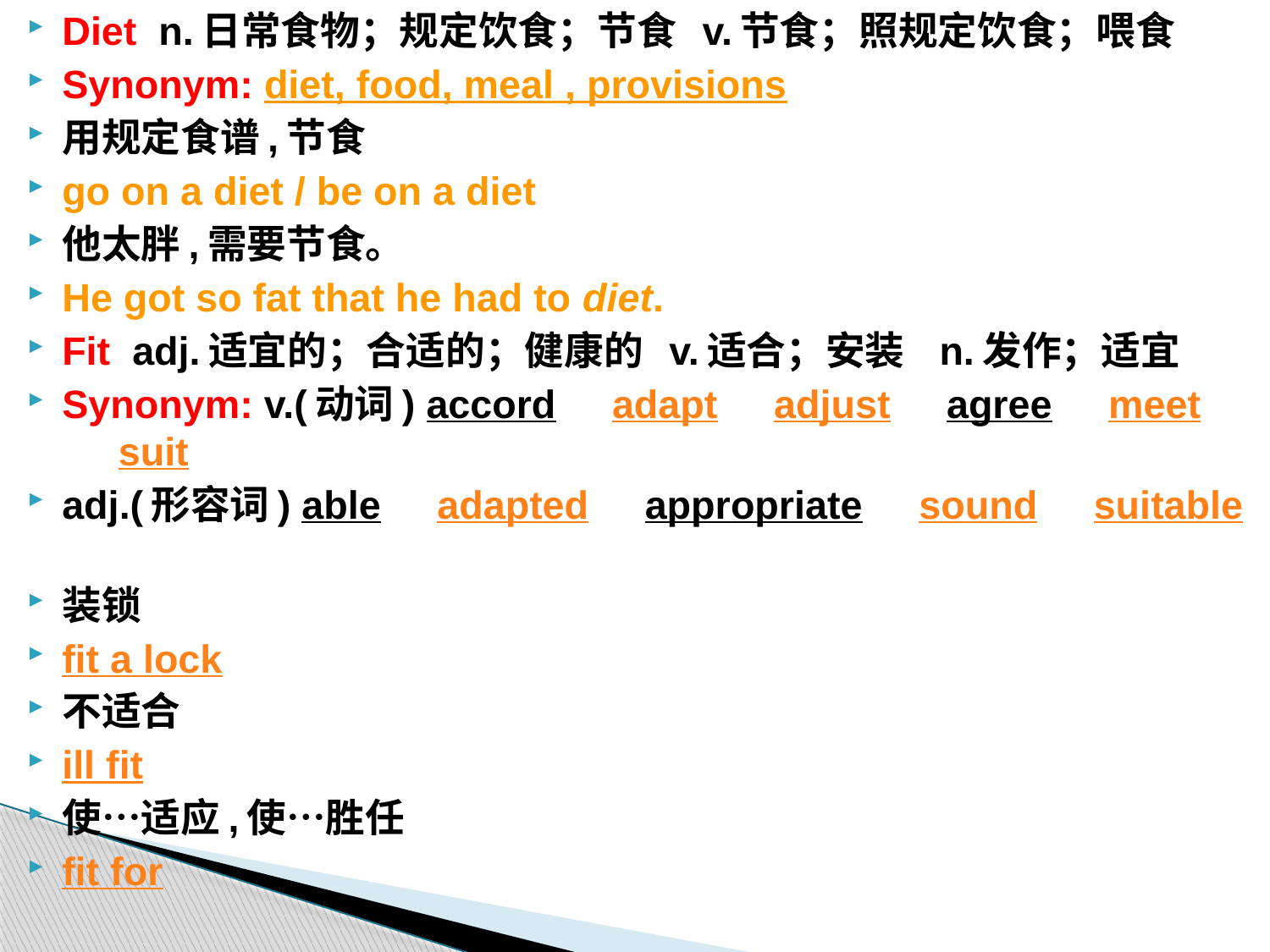

Diet  n.日常食物；规定饮食；节食  v.节食；照规定饮食；喂食
Synonym: diet, food, meal , provisions
用规定食谱,节食
go on a diet / be on a diet
他太胖,需要节食。
He got so fat that he had to diet.
Fit  adj.适宜的；合适的；健康的  v.适合；安装   n.发作；适宜
Synonym: v.(动词) accord　 adapt　 adjust　 agree　 meet　 　 suit
adj.(形容词) able　 adapted　 appropriate　 sound　 suitable
装锁
fit a lock
不适合
ill fit
使…适应,使…胜任
fit for